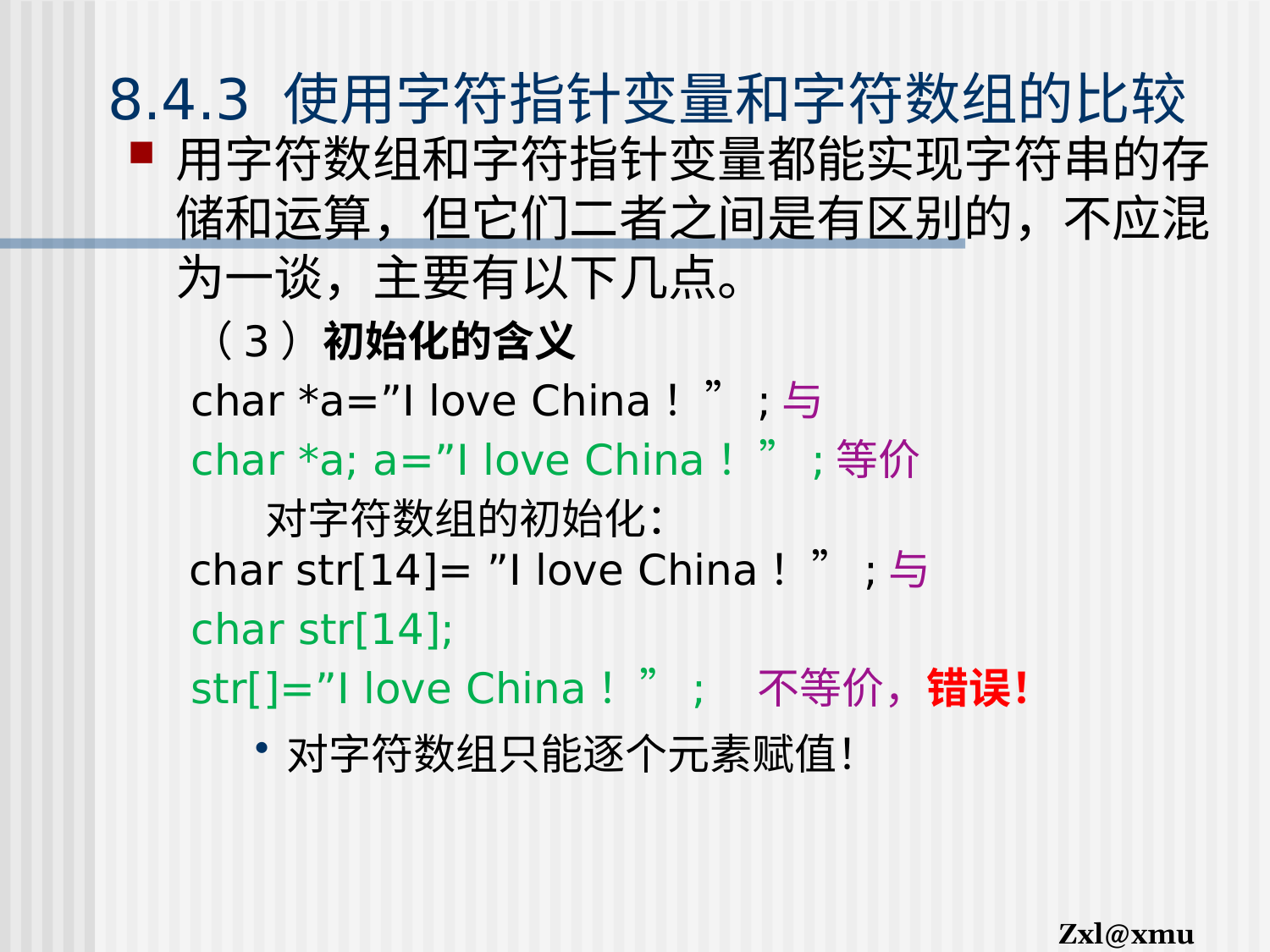

# 8.4.3 使用字符指针变量和字符数组的比较
用字符数组和字符指针变量都能实现字符串的存储和运算，但它们二者之间是有区别的，不应混为一谈，主要有以下几点。
（3）初始化的含义
char *a=”I love China！”;与
char *a; a=”I love China！”;等价
对字符数组的初始化：
char str[14]= ”I love China！”;与
char str[14];
str[]=”I love China！”;   不等价，错误！
对字符数组只能逐个元素赋值！